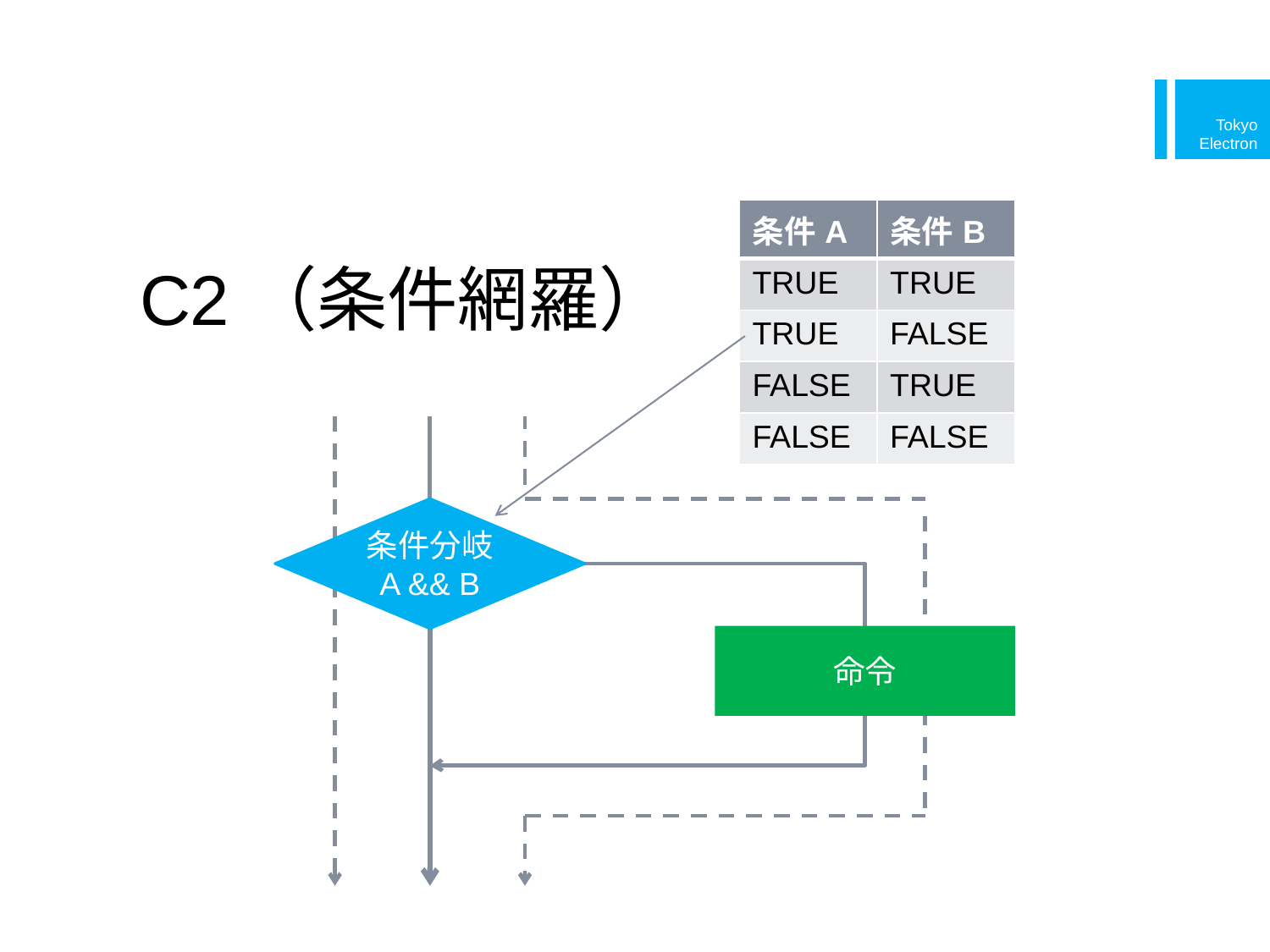

# C2（条件網羅）
| 条件A | 条件B |
| --- | --- |
| TRUE | TRUE |
| TRUE | FALSE |
| FALSE | TRUE |
| FALSE | FALSE |

条件分岐
A && B
命令